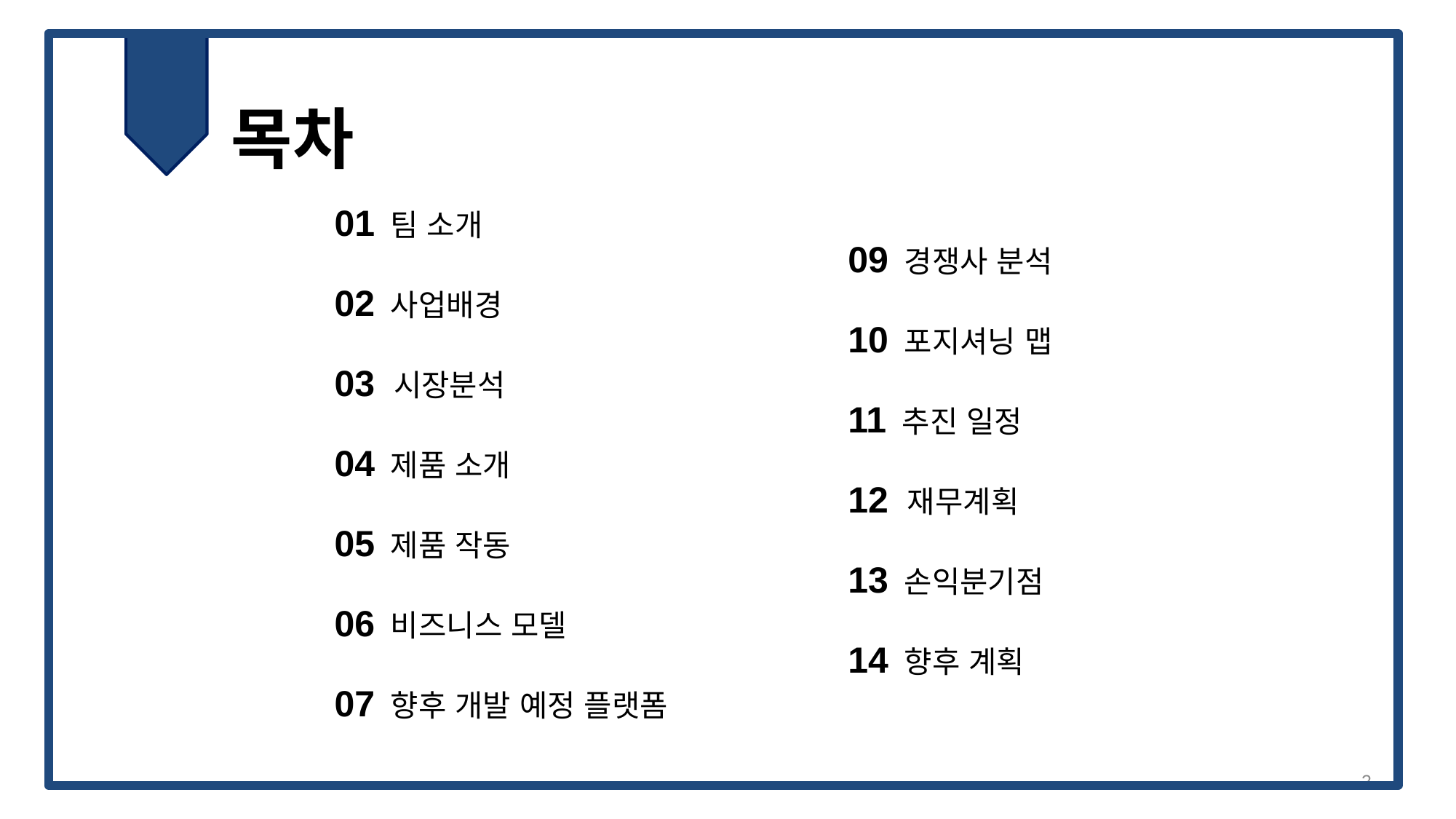

목차

목차
01 팀 소개

02 사업배경

03 시장분석

04 제품 소개

05 제품 작동

06 비즈니스 모델

07 향후 개발 예정 플랫폼

08 SWOT분석

09 경쟁사 분석

10 포지셔닝 맵

11 추진 일정

12 재무계획

13 손익분기점

14 향후 계획

2